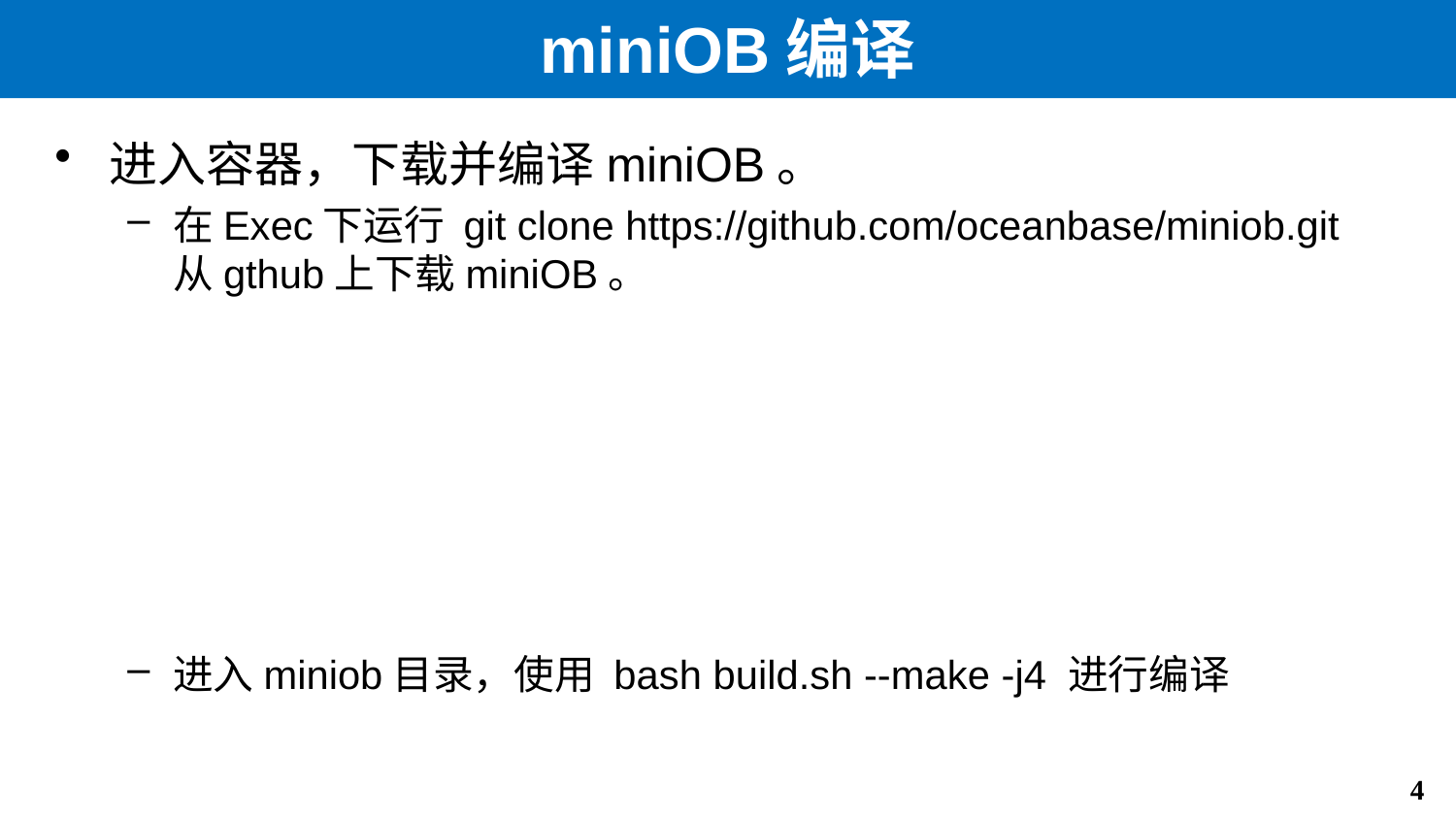

# miniOB编译
进入容器，下载并编译miniOB。
在Exec下运行 git clone https://github.com/oceanbase/miniob.git 从gthub上下载miniOB。

进入miniob目录，使用 bash build.sh --make -j4 进行编译